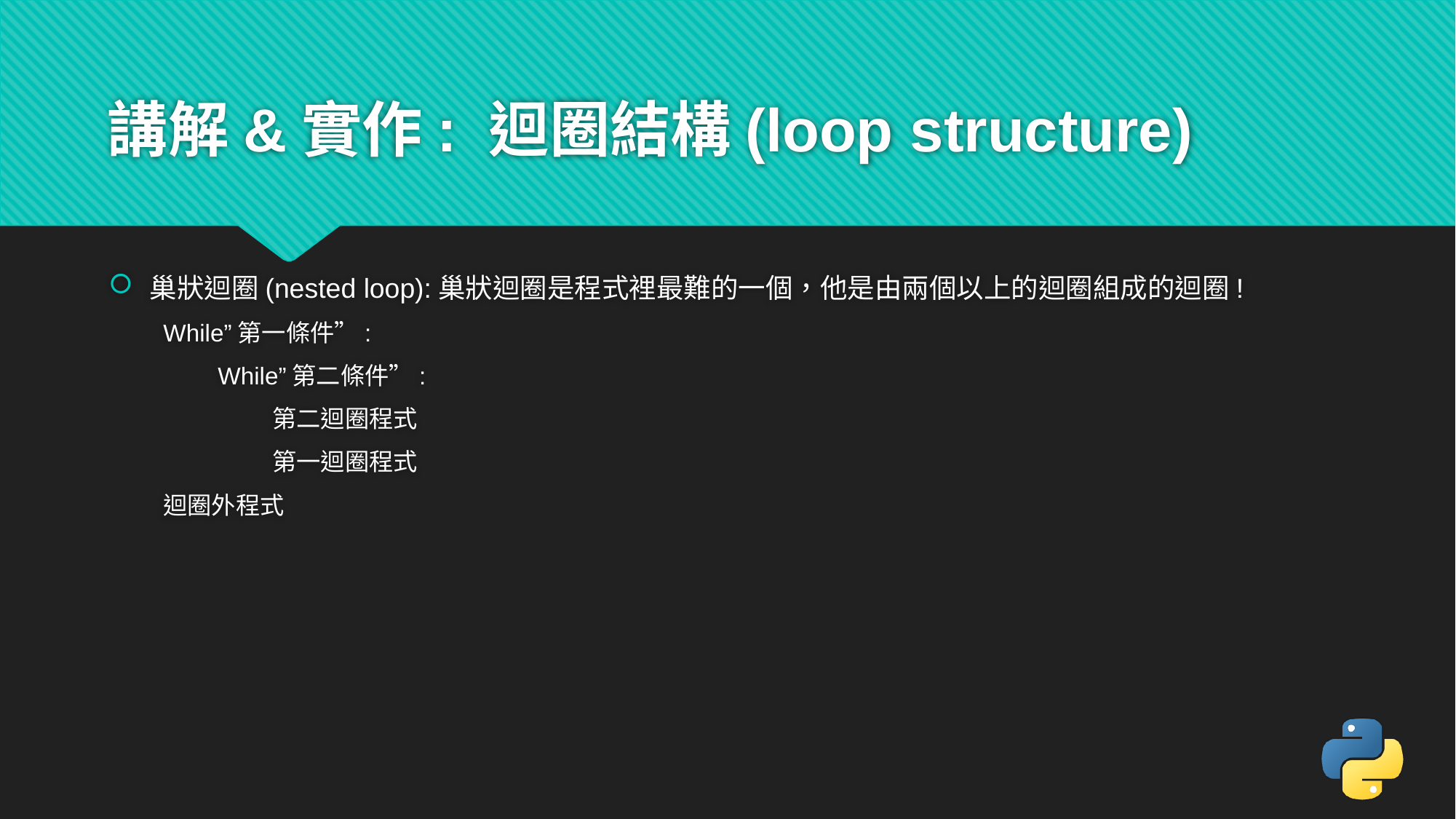

# 講解&實作: 迴圈結構(loop structure)
巢狀迴圈(nested loop):巢狀迴圈是程式裡最難的一個，他是由兩個以上的迴圈組成的迴圈!
While”第一條件”:
While”第二條件”:
第二迴圈程式
	第一迴圈程式
迴圈外程式